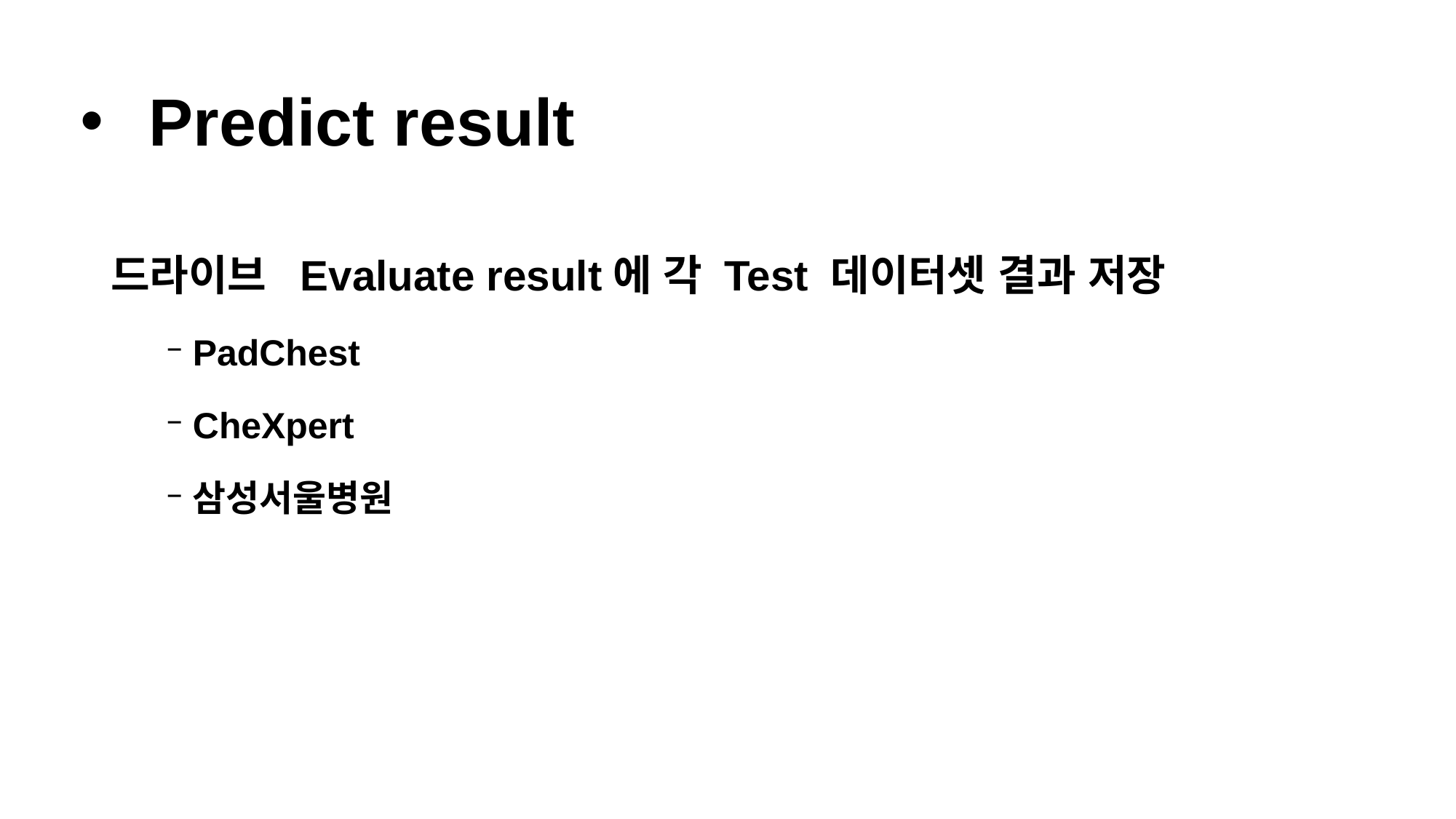

# Predict result
드라이브  Evaluate result에 각 Test 데이터셋 결과 저장
PadChest
CheXpert
삼성서울병원